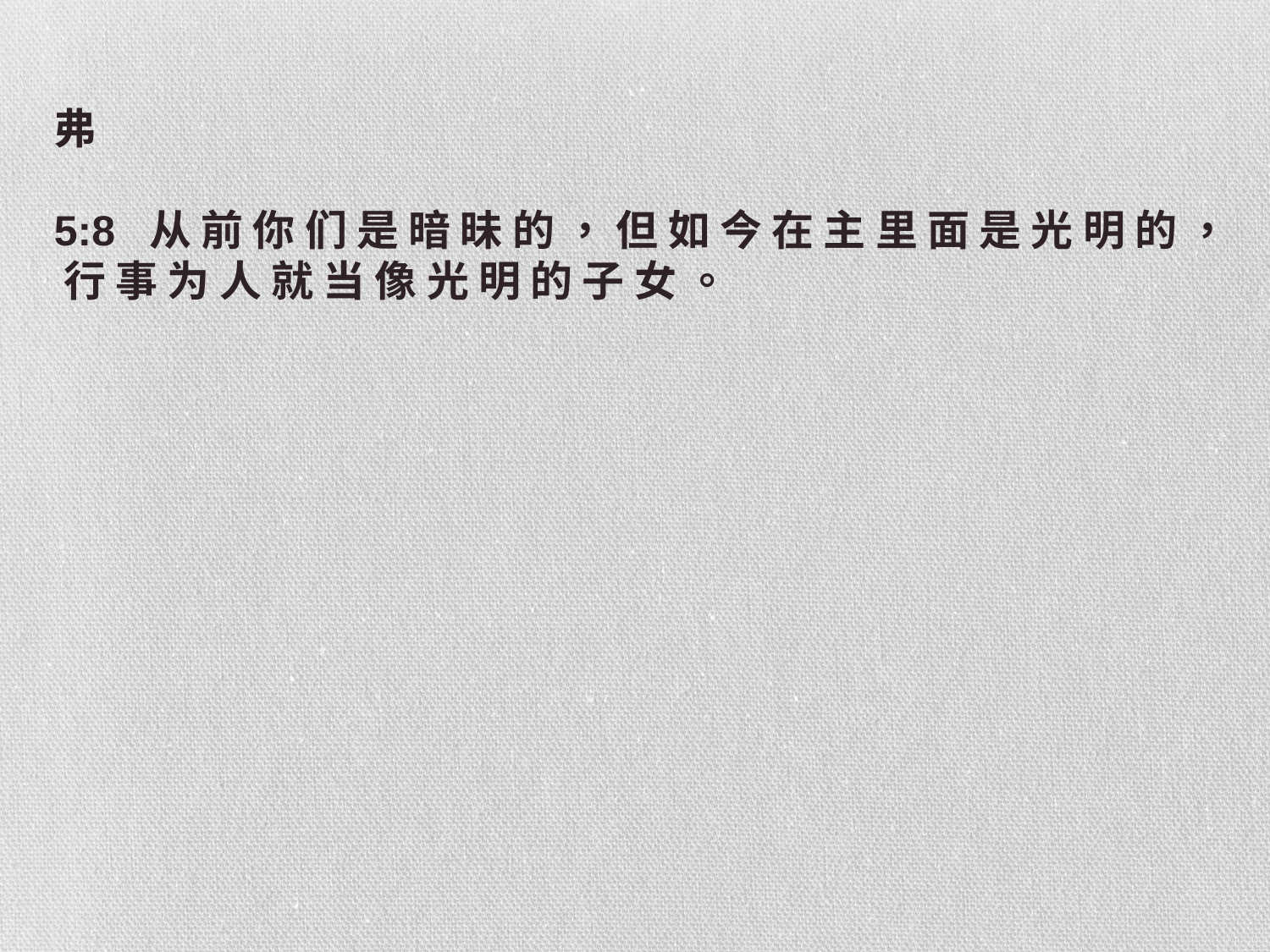

弗

5:8  从 前 你 们 是 暗 昧 的 ， 但 如 今 在 主 里 面 是 光 明 的 ， 行 事 为 人 就 当 像 光 明 的 子 女 。